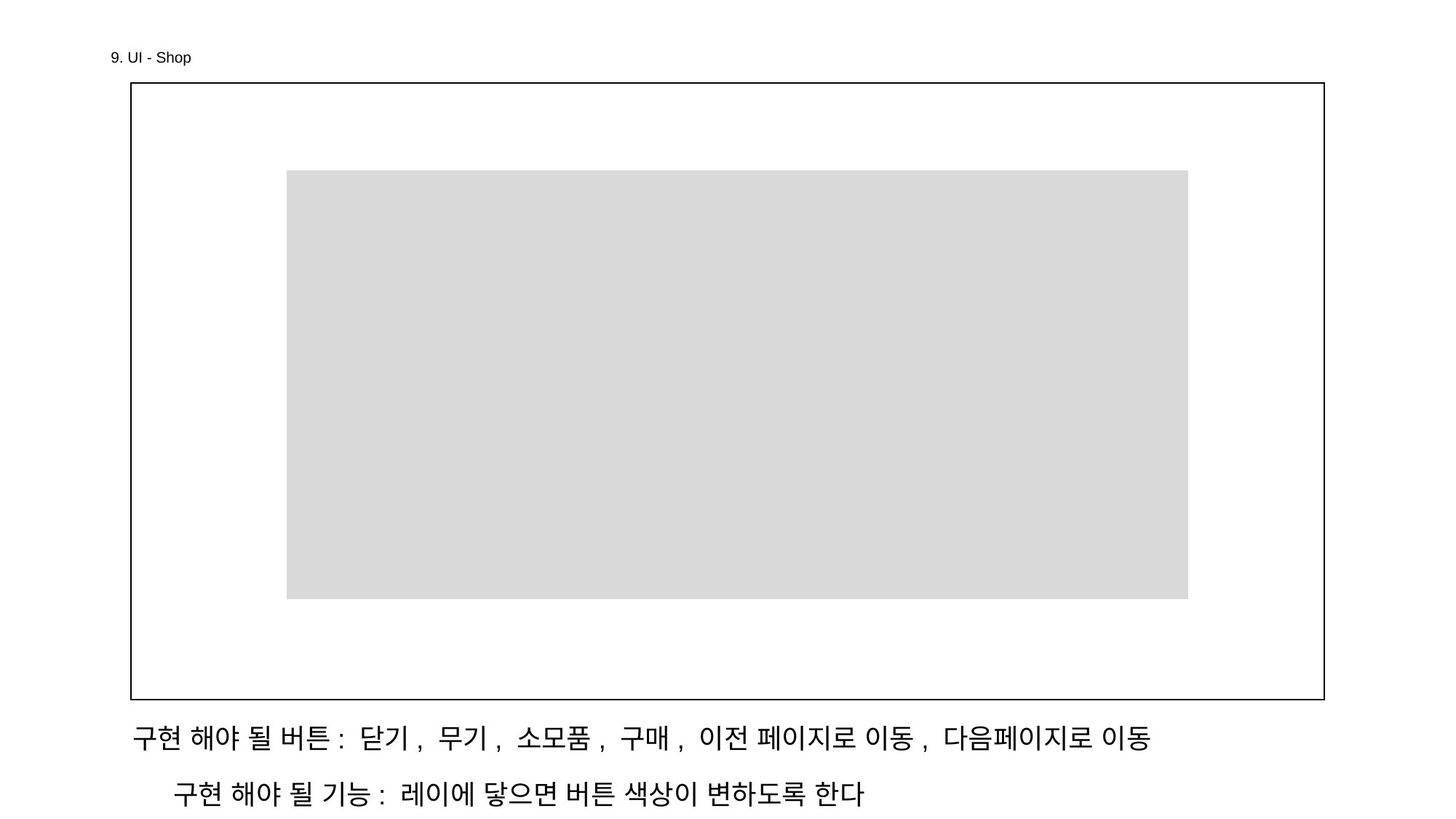

9. UI - Shop

구현 해야 될 버튼: 닫기, 무기, 소모품, 구매, 이전 페이지로 이동, 다음페이지로 이동
구현 해야 될 기능: 레이에 닿으면 버튼 색상이 변하도록 한다